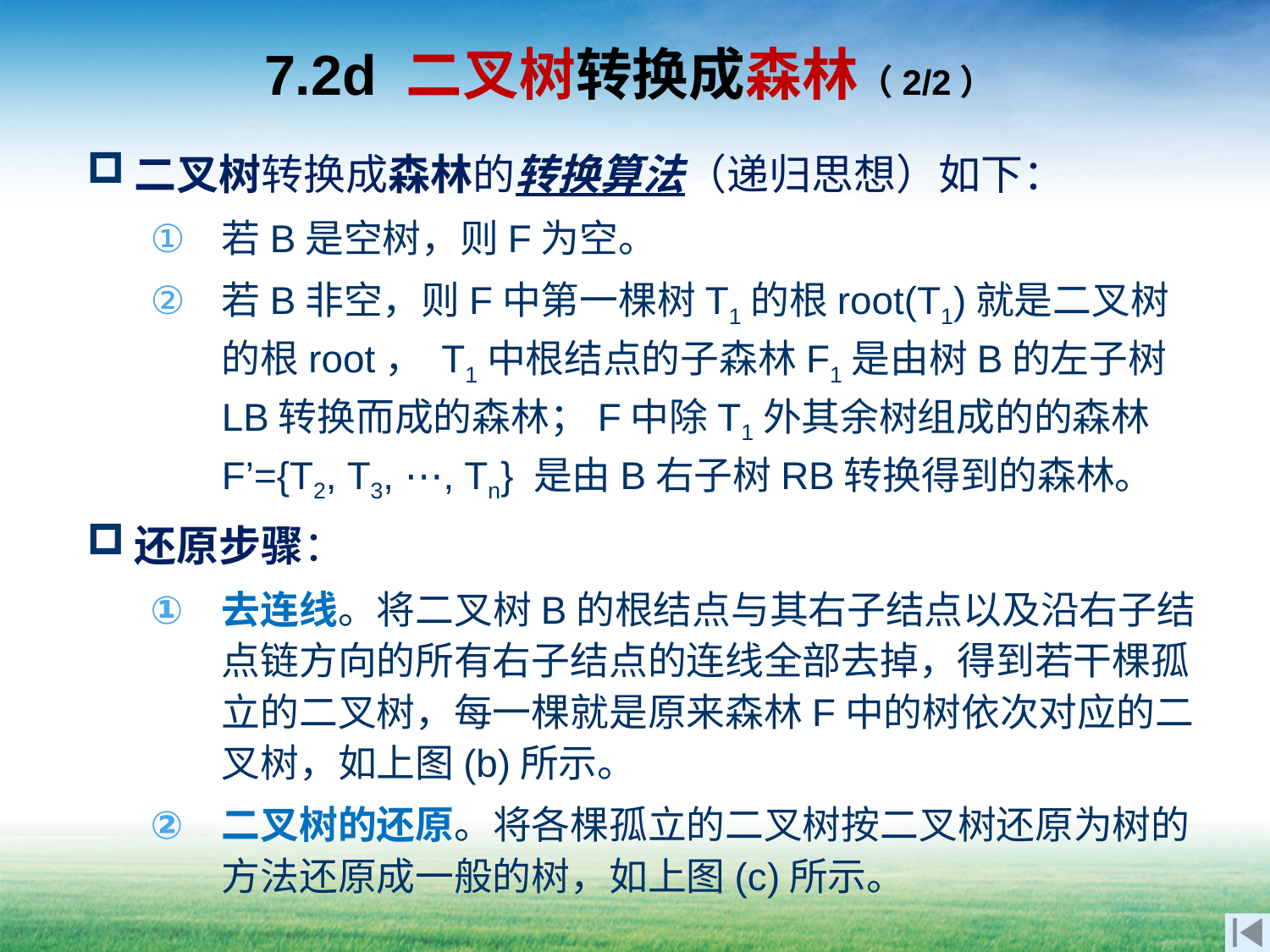

# 7.2d 二叉树转换成森林（2/2）
二叉树转换成森林的转换算法（递归思想）如下：
若B是空树，则F为空。
若B非空，则F中第一棵树T1的根root(T1)就是二叉树的根root， T1中根结点的子森林F1是由树B的左子树LB转换而成的森林；F中除T1外其余树组成的的森林F’={T2, T3, ⋯, Tn} 是由B右子树RB转换得到的森林。
还原步骤：
去连线。将二叉树B的根结点与其右子结点以及沿右子结点链方向的所有右子结点的连线全部去掉，得到若干棵孤立的二叉树，每一棵就是原来森林F中的树依次对应的二叉树，如上图(b)所示。
二叉树的还原。将各棵孤立的二叉树按二叉树还原为树的方法还原成一般的树，如上图(c)所示。